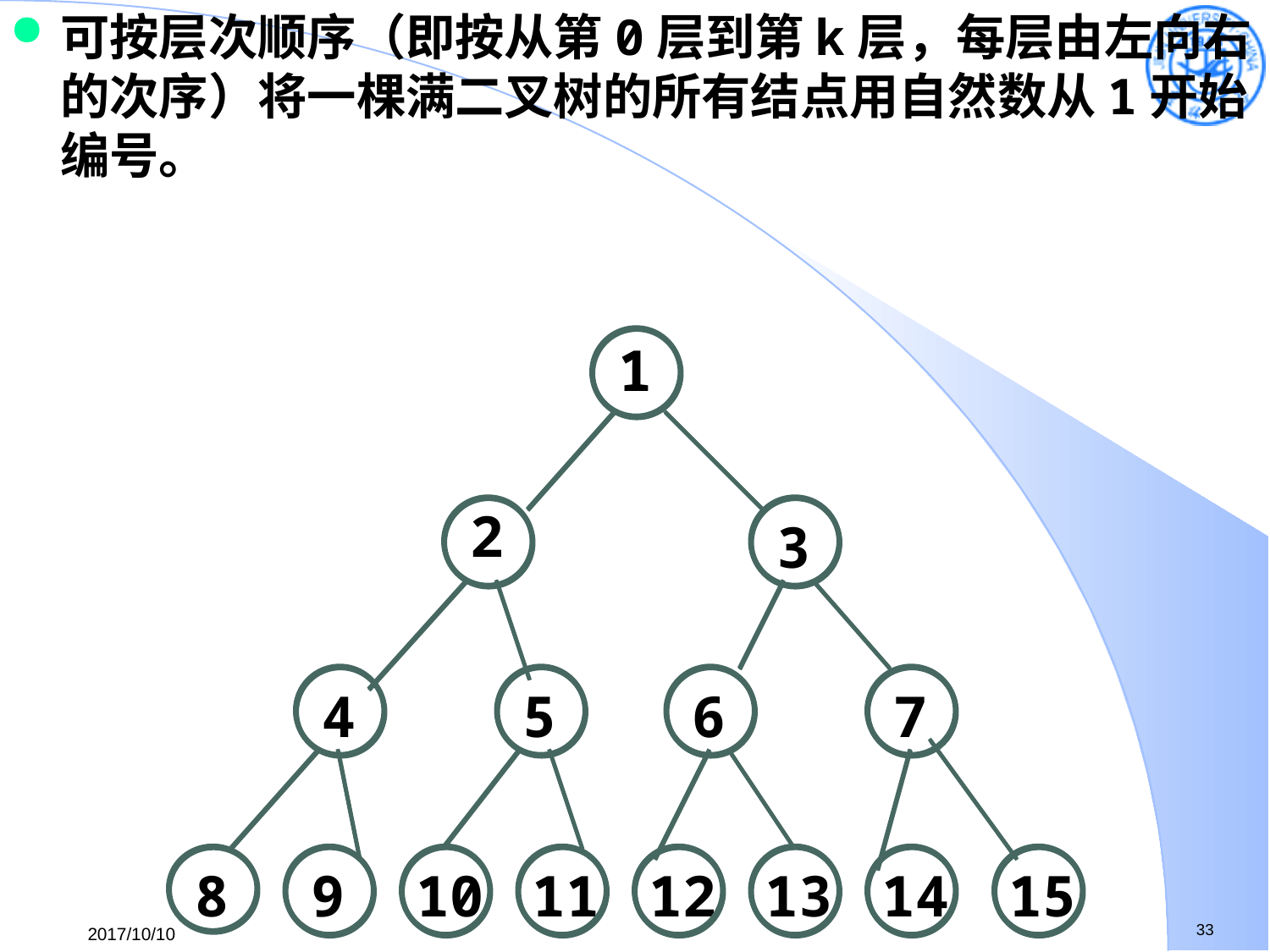

可按层次顺序（即按从第0层到第k层，每层由左向右的次序）将一棵满二叉树的所有结点用自然数从1开始编号。

1

2

3

4

5

6

7

8

9

10

11

12

13

14

15